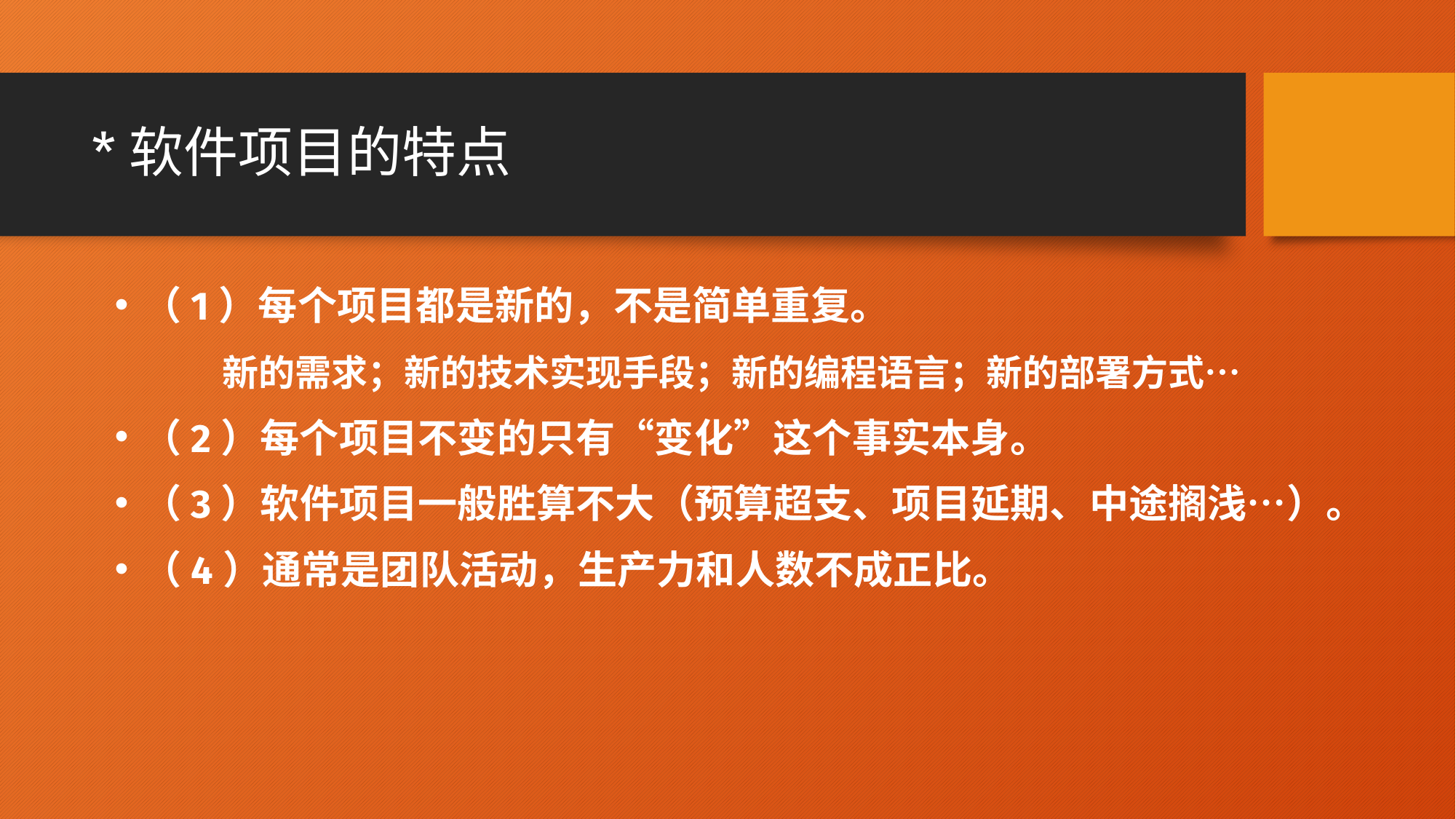

# *软件项目的特点
（1）每个项目都是新的，不是简单重复。
           新的需求；新的技术实现手段；新的编程语言；新的部署方式…
（2）每个项目不变的只有“变化”这个事实本身。
（3）软件项目一般胜算不大（预算超支、项目延期、中途搁浅…）。
（4）通常是团队活动，生产力和人数不成正比。